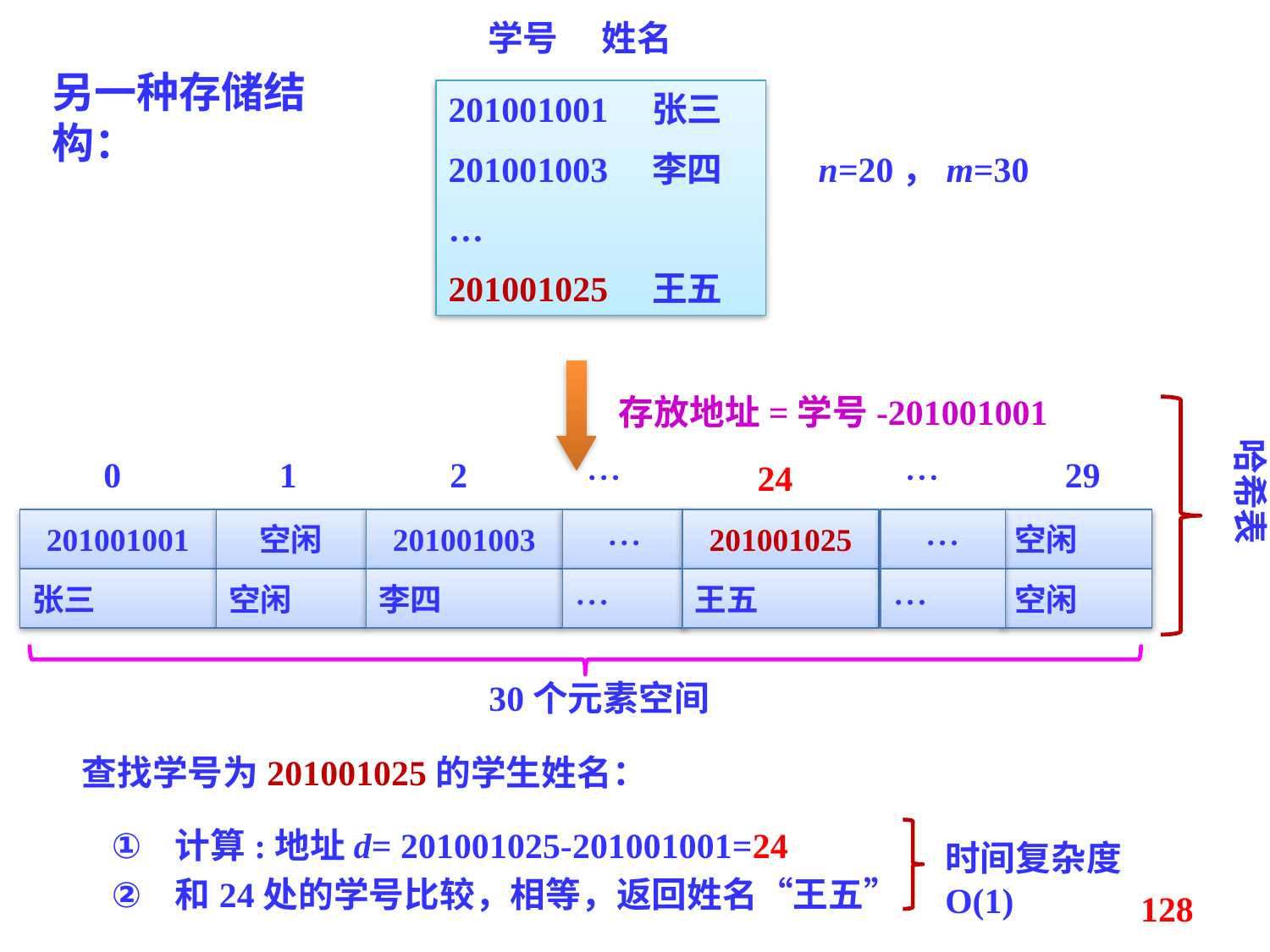

学号　 姓名
另一种存储结构：
201001001　张三
201001003　李四
…
201001025　王五
n=20，m=30

存放地址=学号-201001001
0
1
2
…
…
29
24
201001001
空闲
201001003
…
201001025
…
空闲
张三
空闲
李四
…
王五
…
空闲
30个元素空间

哈希表
查找学号为201001025的学生姓名：
计算:地址d= 201001025-201001001=24
和24处的学号比较，相等，返回姓名“王五”

时间复杂度O(1)
128